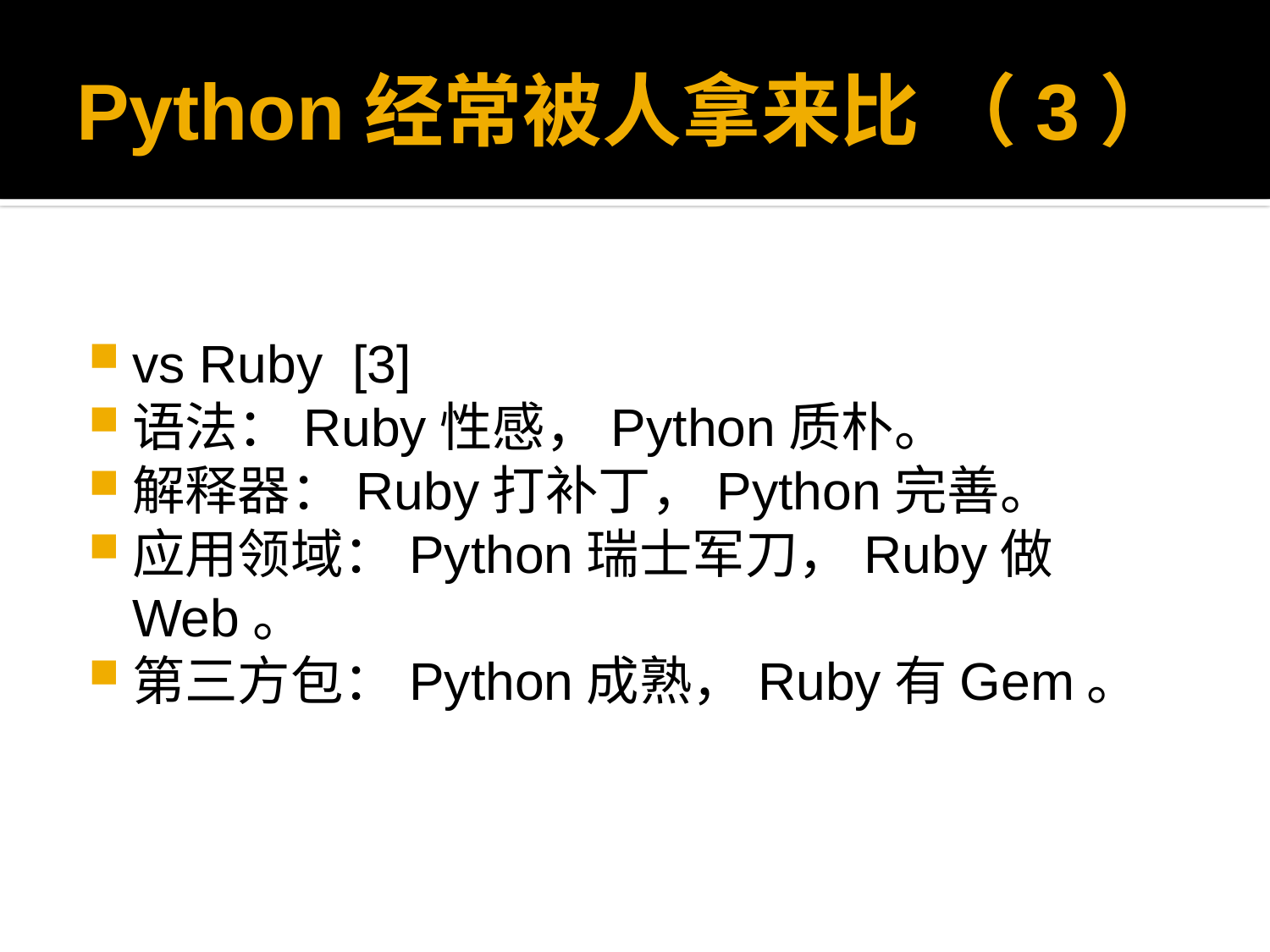

# Python经常被人拿来比 （3）
vs Ruby  [3]
语法：Ruby性感，Python质朴。
解释器：Ruby打补丁，Python完善。
应用领域：Python瑞士军刀，Ruby做Web。
第三方包：Python成熟，Ruby有Gem。